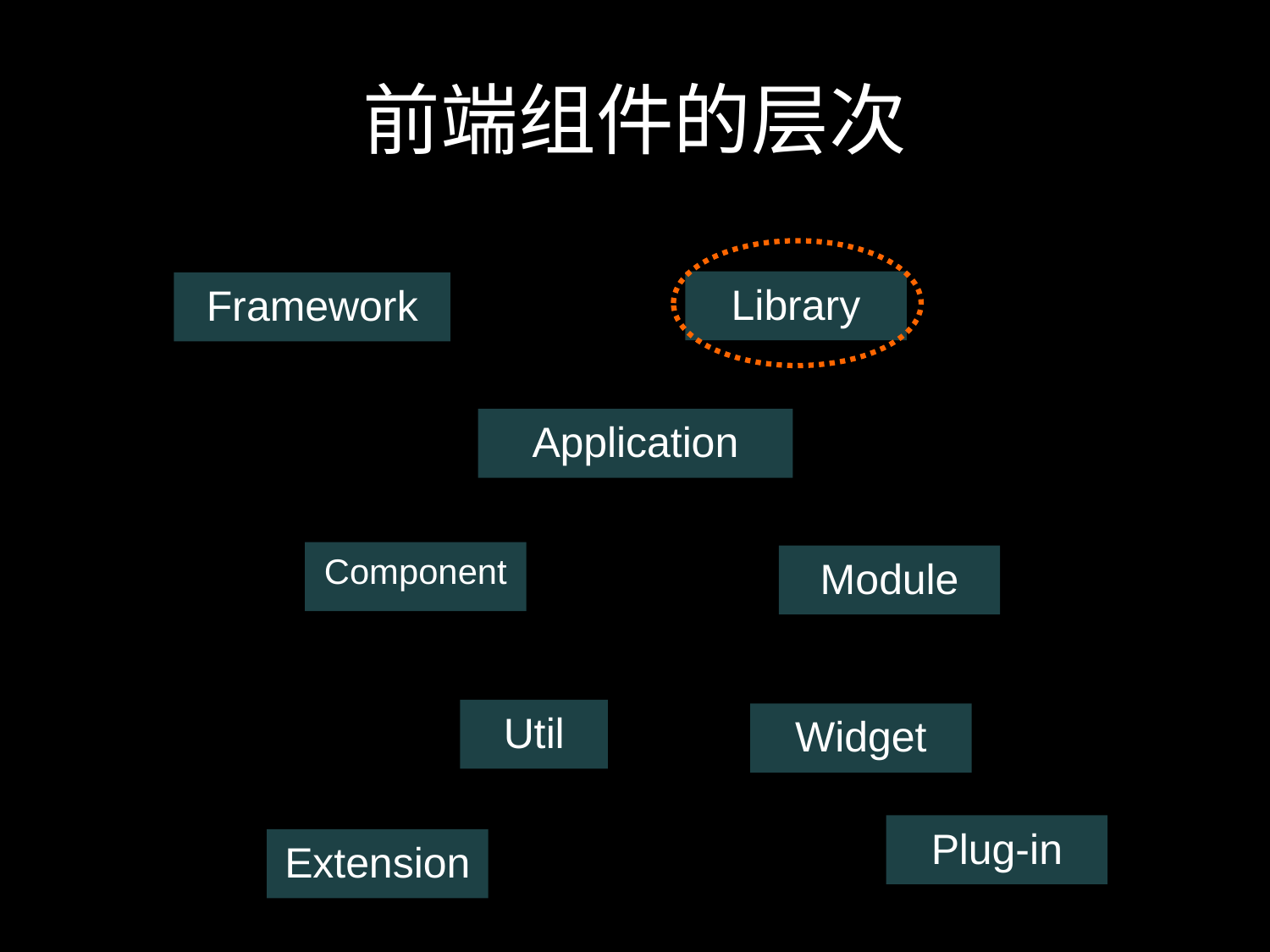

# 前端组件的层次

Library
Framework
Application
Component
Module
Util
Widget
Plug-in
Extension